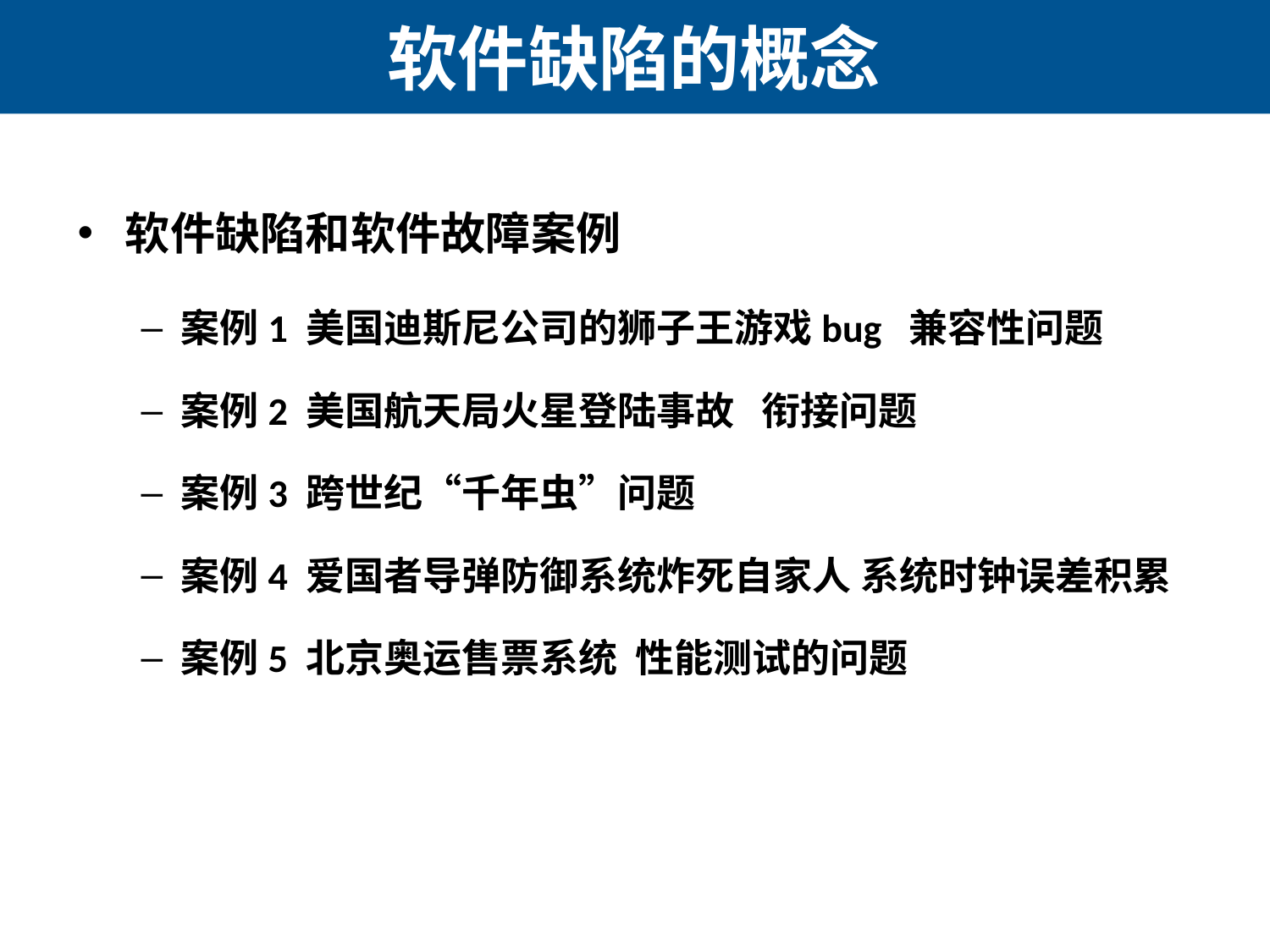

# 软件缺陷的概念
软件缺陷和软件故障案例
案例1 美国迪斯尼公司的狮子王游戏bug  兼容性问题
案例2 美国航天局火星登陆事故   衔接问题
案例3 跨世纪“千年虫”问题
案例4 爱国者导弹防御系统炸死自家人 系统时钟误差积累
案例5 北京奥运售票系统  性能测试的问题